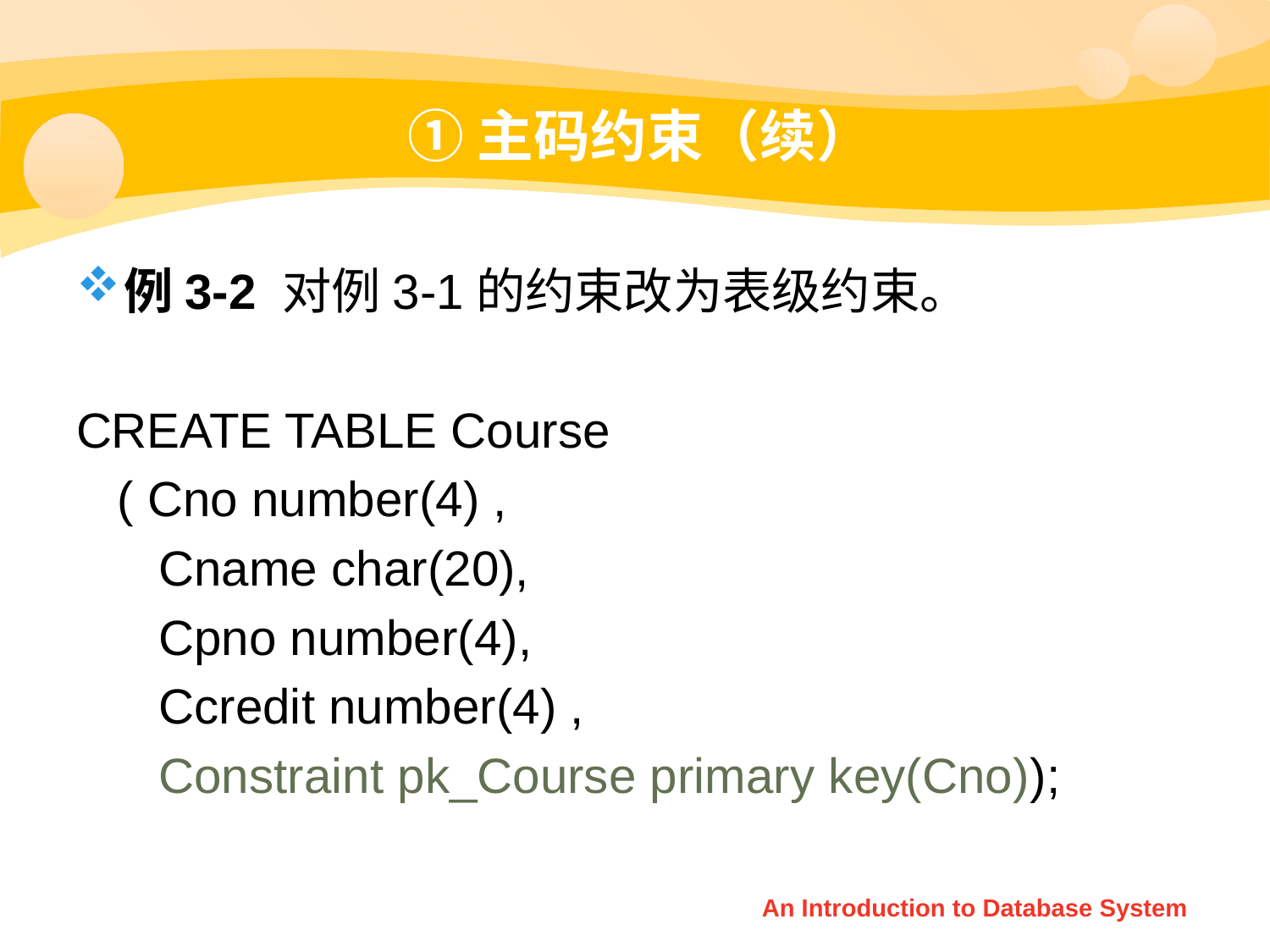

# ①主码约束（续）
例3-2 对例3-1的约束改为表级约束。

CREATE TABLE Course
   ( Cno number(4) ,
      Cname char(20),
      Cpno number(4),
      Ccredit number(4) ,
      Constraint pk_Course primary key(Cno));
An Introduction to Database System